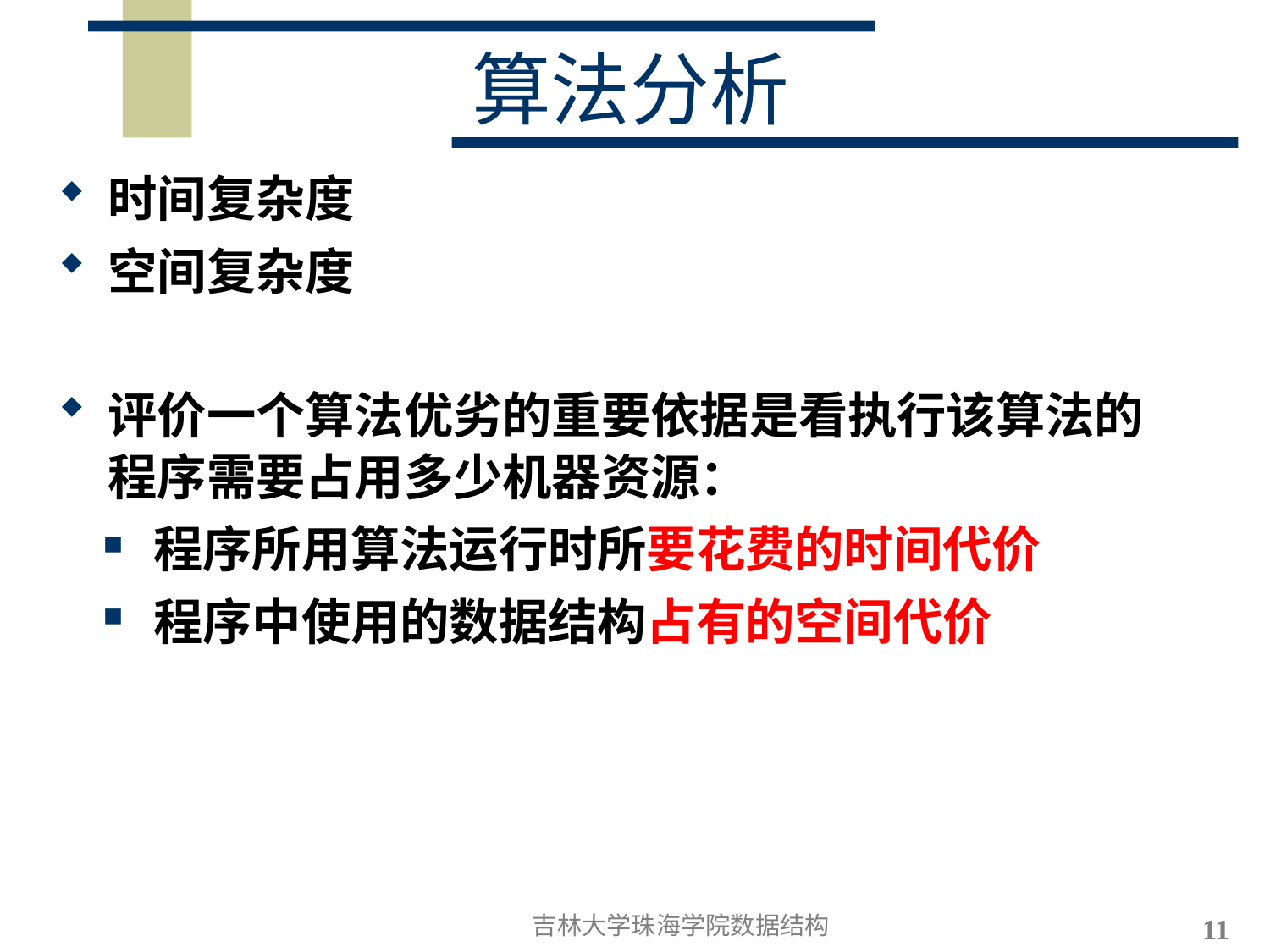

算法分析
时间复杂度
空间复杂度

评价一个算法优劣的重要依据是看执行该算法的程序需要占用多少机器资源：
程序所用算法运行时所要花费的时间代价
程序中使用的数据结构占有的空间代价
吉林大学珠海学院数据结构